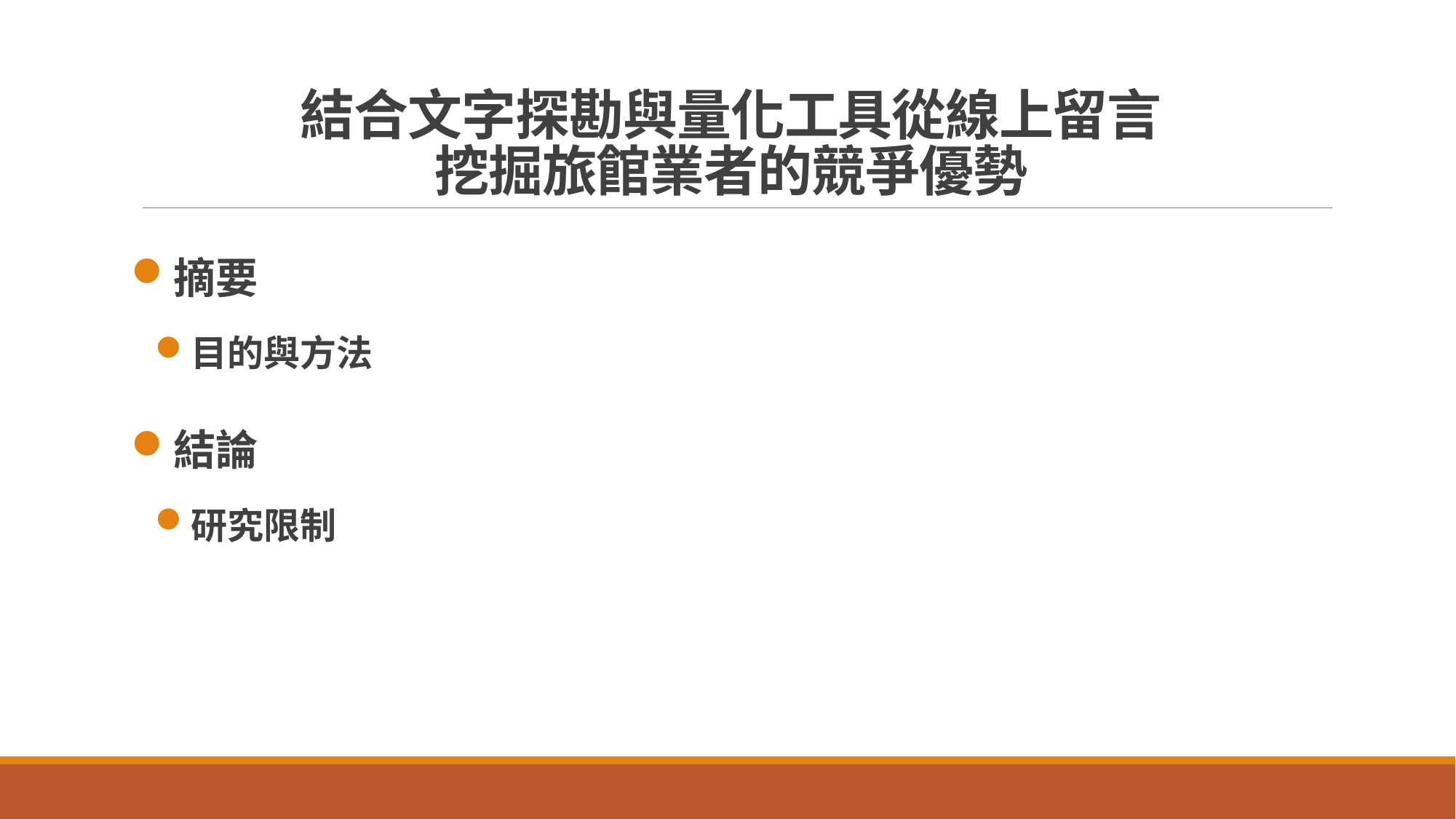

# 結合文字探勘與量化工具從線上留言 挖掘旅館業者的競爭優勢
摘要
目的與方法
結論
研究限制